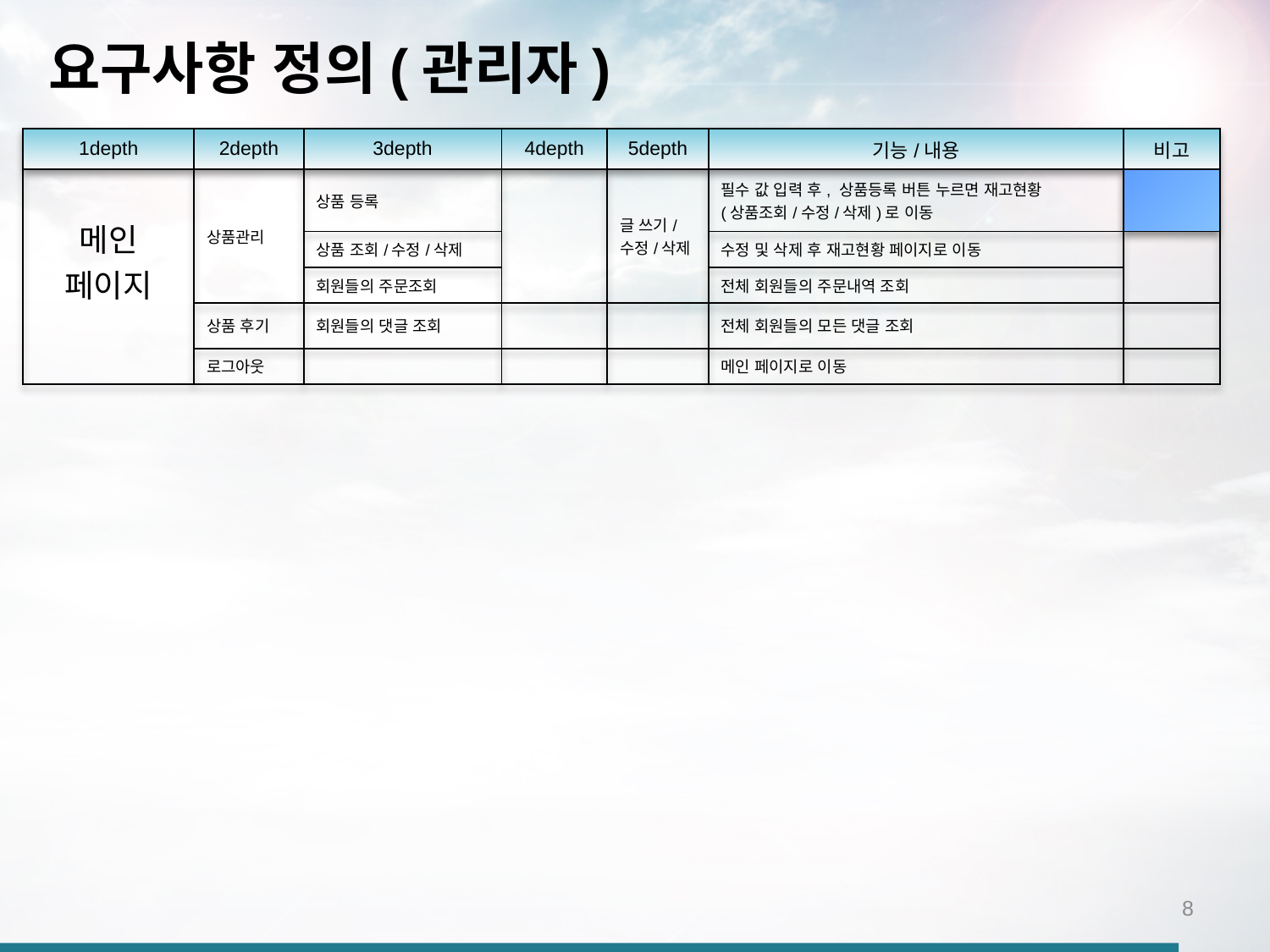

요구사항 정의(관리자)
| 1depth | 2depth | 3depth | 4depth | 5depth | 기능/내용 | 비고 |
| --- | --- | --- | --- | --- | --- | --- |
| 메인 페이지 | 상품관리 | 상품 등록 |  | 글 쓰기/수정/삭제 | 필수 값 입력 후, 상품등록 버튼 누르면 재고현황 (상품조회/수정/삭제)로 이동 |  |
|  |  | 상품 조회/수정/삭제 |  |  | 수정 및 삭제 후 재고현황 페이지로 이동 |  |
|  |  | 회원들의 주문조회 |  |  | 전체 회원들의 주문내역 조회 |  |
|  | 상품 후기 | 회원들의 댓글 조회 |  |  | 전체 회원들의 모든 댓글 조회 |  |
|  | 로그아웃 |  |  |  | 메인 페이지로 이동 |  |
8